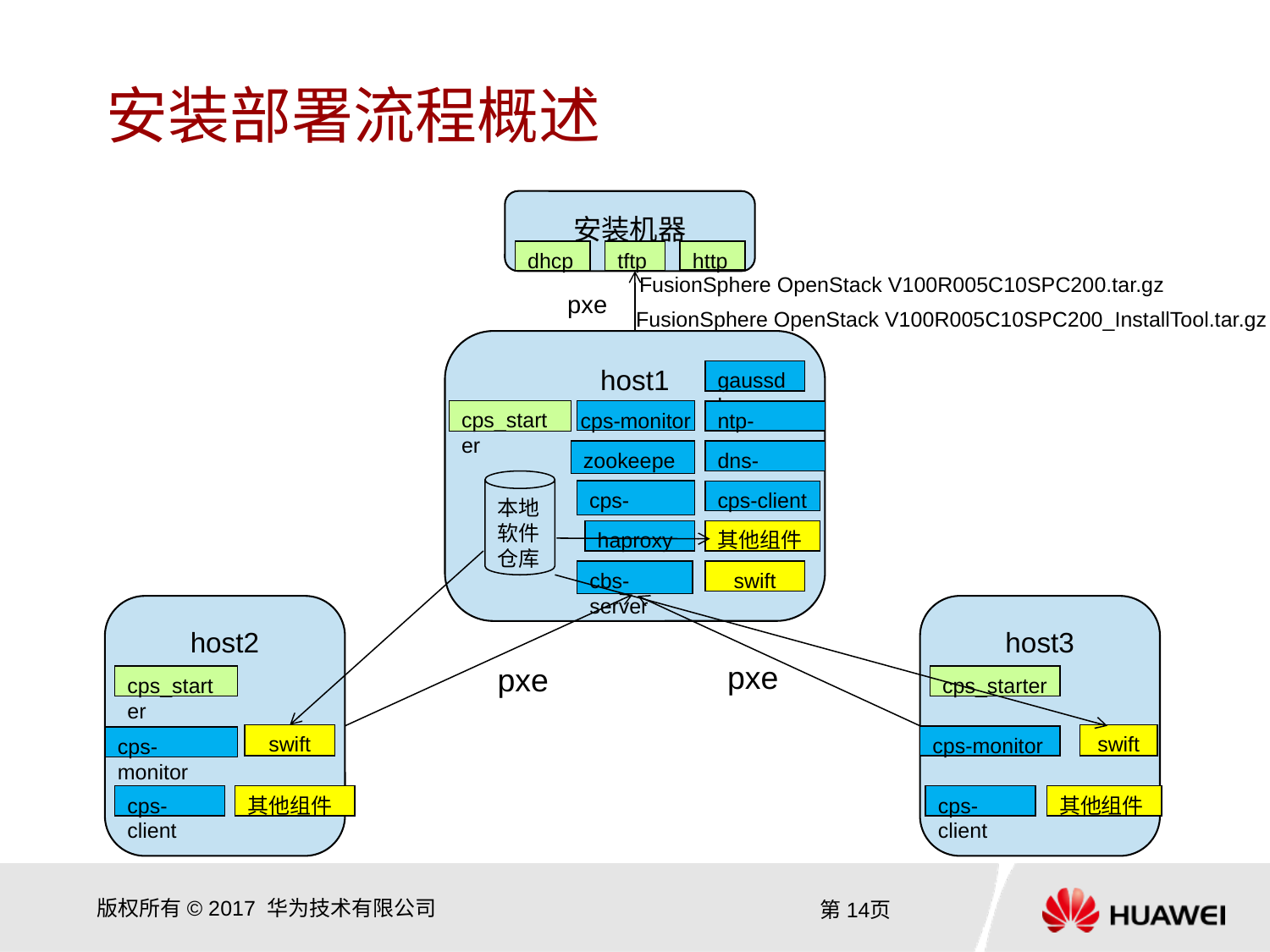

# 安装部署流程概述
安装机器
dhcp
tftp
http
FusionSphere OpenStack V100R005C10SPC200.tar.gz
pxe
FusionSphere OpenStack V100R005C10SPC200_InstallTool.tar.gz
host1
gaussdb
cps_starter
cps-monitor
ntp-server
zookeeper
dns-server
本地软件仓库
cps-server
cps-client
其他组件
haproxy
cbs-server
swift
host2
host3
pxe
pxe
cps_starter
cps_starter
swift
swift
cps-monitor
cps-monitor
其他组件
cps-client
其他组件
cps-client